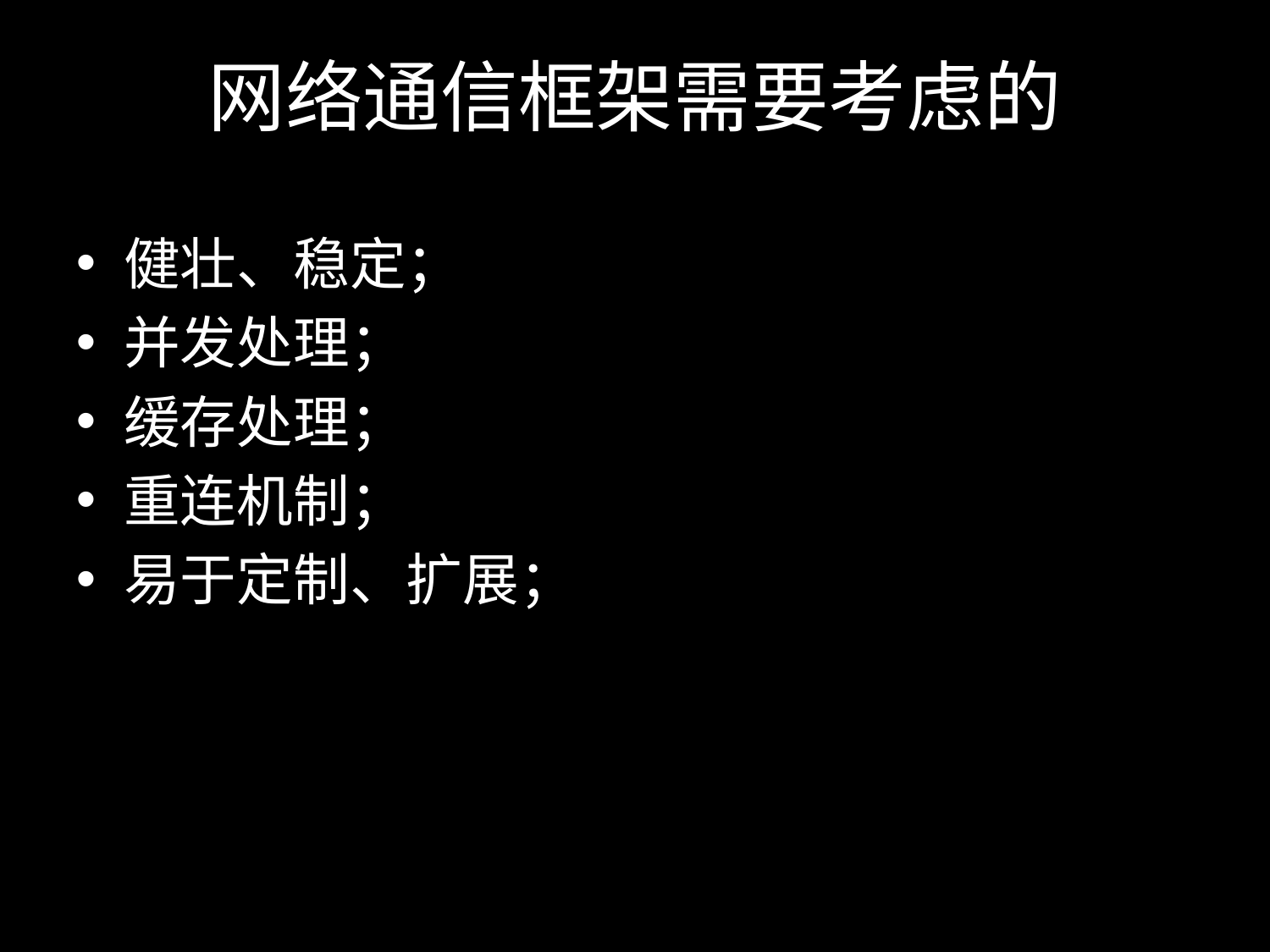

# 网络通信框架需要考虑的
健壮、稳定；
并发处理；
缓存处理；
重连机制；
易于定制、扩展；